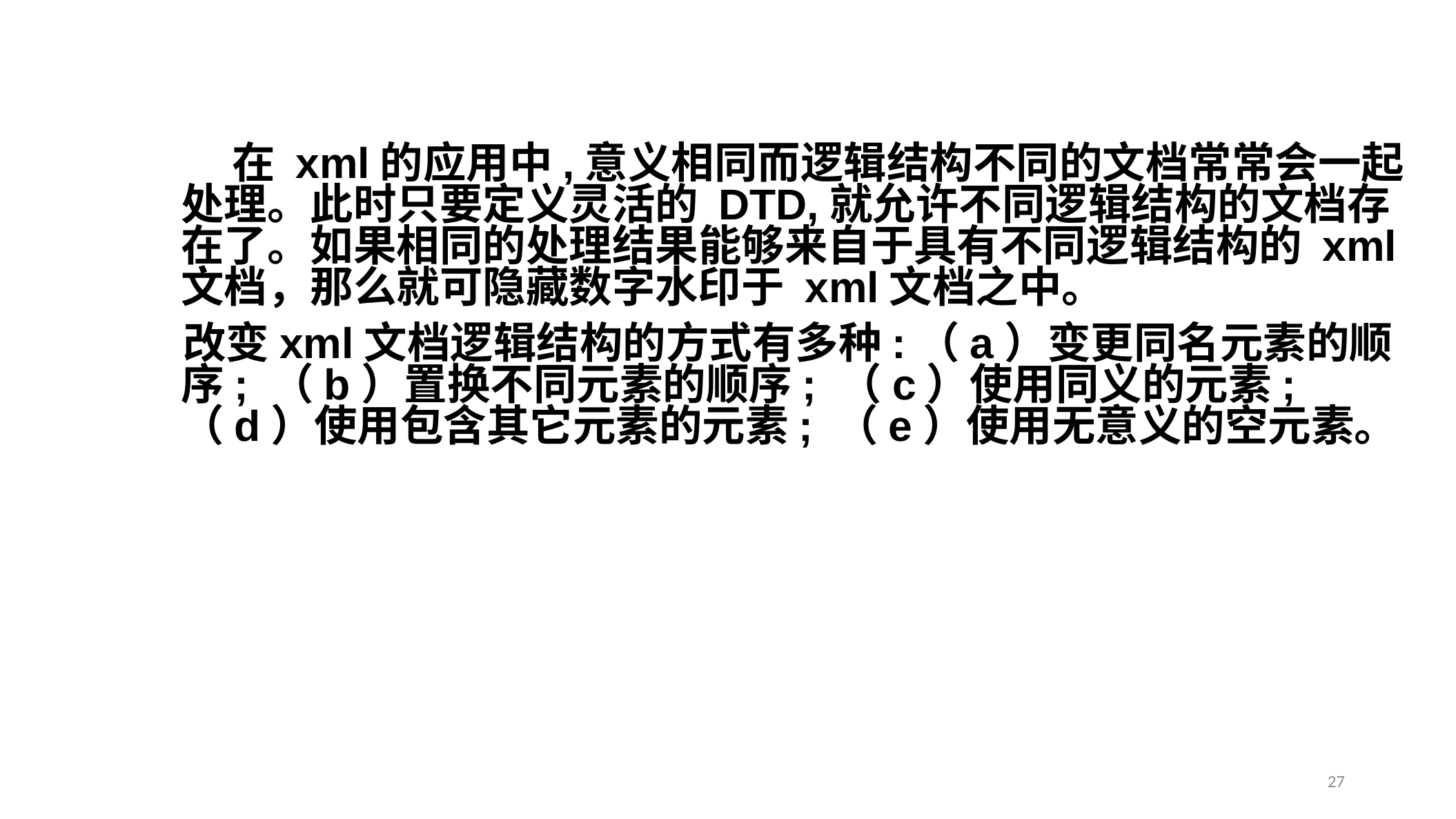

在 xml的应用中,意义相同而逻辑结构不同的文档常常会一起处理。此时只要定义灵活的 DTD,就允许不同逻辑结构的文档存在了。如果相同的处理结果能够来自于具有不同逻辑结构的 xml文档，那么就可隐藏数字水印于 xml文档之中。
        改变xml文档逻辑结构的方式有多种:（a）变更同名元素的顺序; （b）置换不同元素的顺序; （c）使用同义的元素; （d）使用包含其它元素的元素; （e）使用无意义的空元素。
27